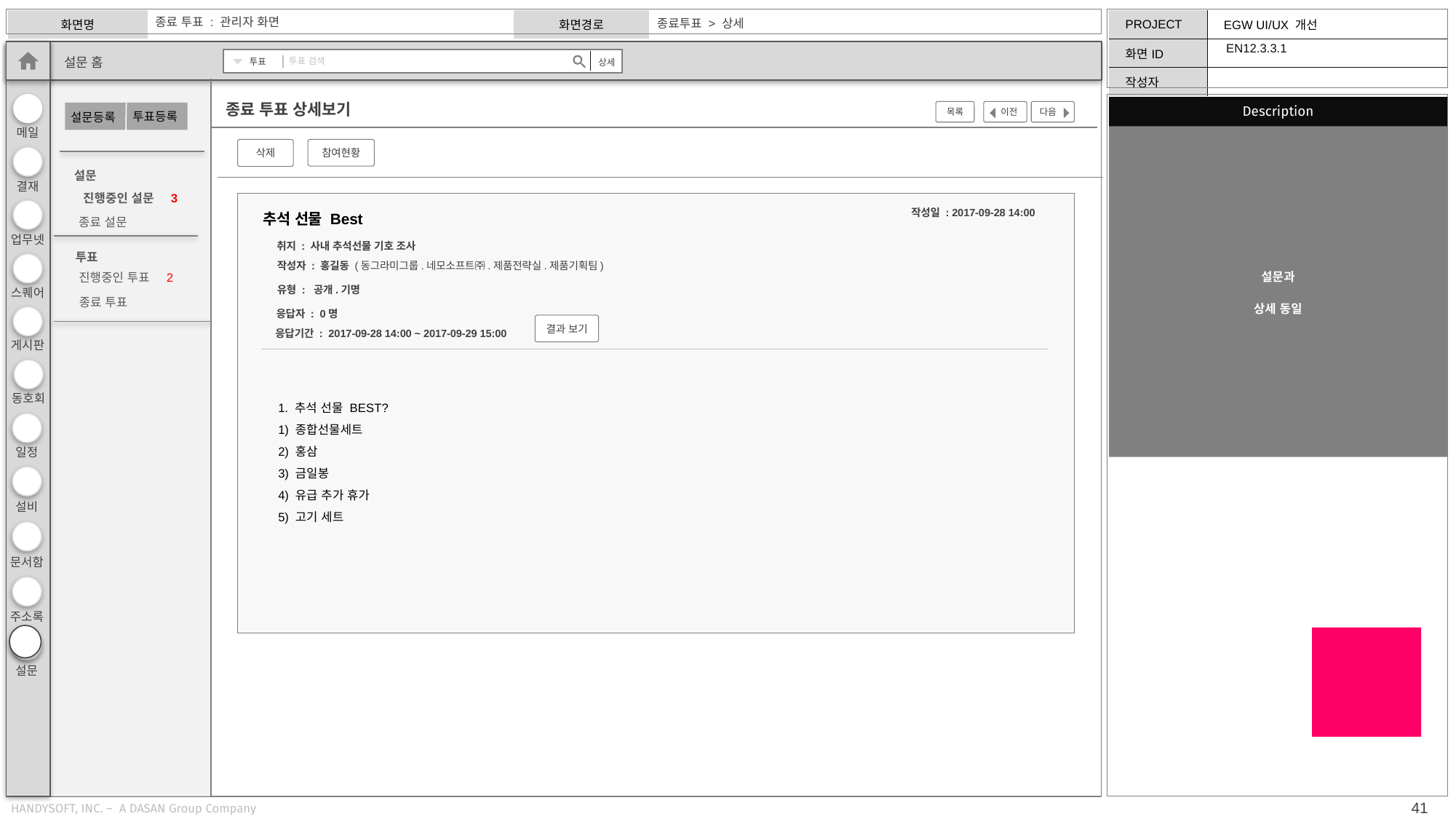

종료 투표 : 관리자 화면
종료투표 > 상세
EN12.3.3.1

투표

투표 검색
상세
설문 홈

투표등록
설문등록
설문
진행중인 설문    3
종료 설문
투표
진행중인 투표    2
종료 투표
| Description |  |
| --- | --- |
| 1 |  |
종료 투표 상세보기
목록

이전

다음

설문과
상세 동일

참여현황
삭제

작성일 : 2017-09-28 14:00
추석 선물 Best
작성자 : 홍길동 (동그라미그룹.네모소프트㈜.제품전략실.제품기획팀)
취지 : 사내 추석선물 기호 조사
유형 :  공개.기명
응답자 :  0명

결과 보기
응답기간 :  2017-09-28 14:00 ~ 2017-09-29 15:00
1. 추석 선물 BEST?
1) 종합선물세트
2) 홍삼
3) 금일봉
4) 유급 추가 휴가
5) 고기 세트